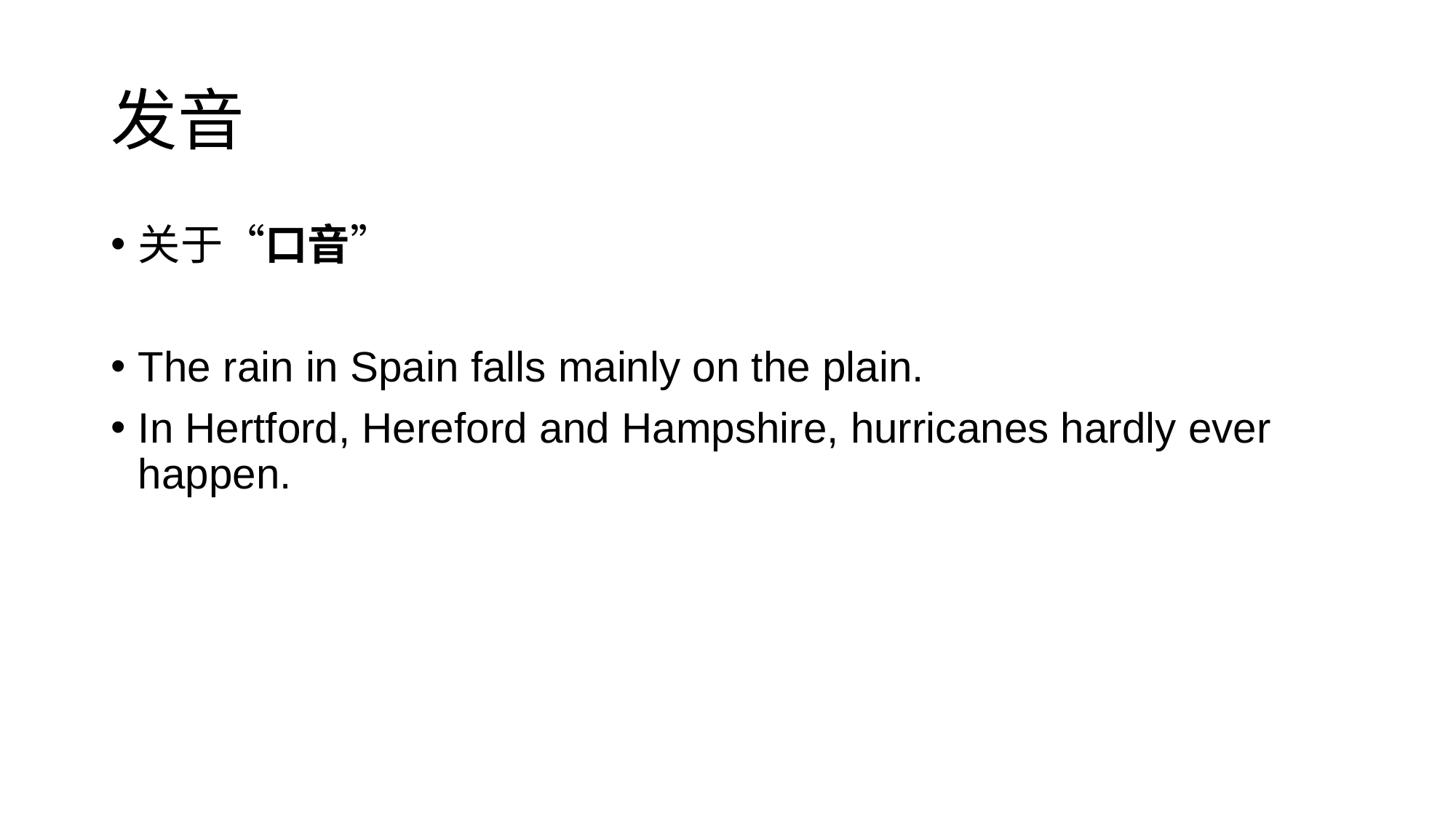

# 发音
关于“口音”

The rain in Spain falls mainly on the plain.
In Hertford, Hereford and Hampshire, hurricanes hardly ever happen.